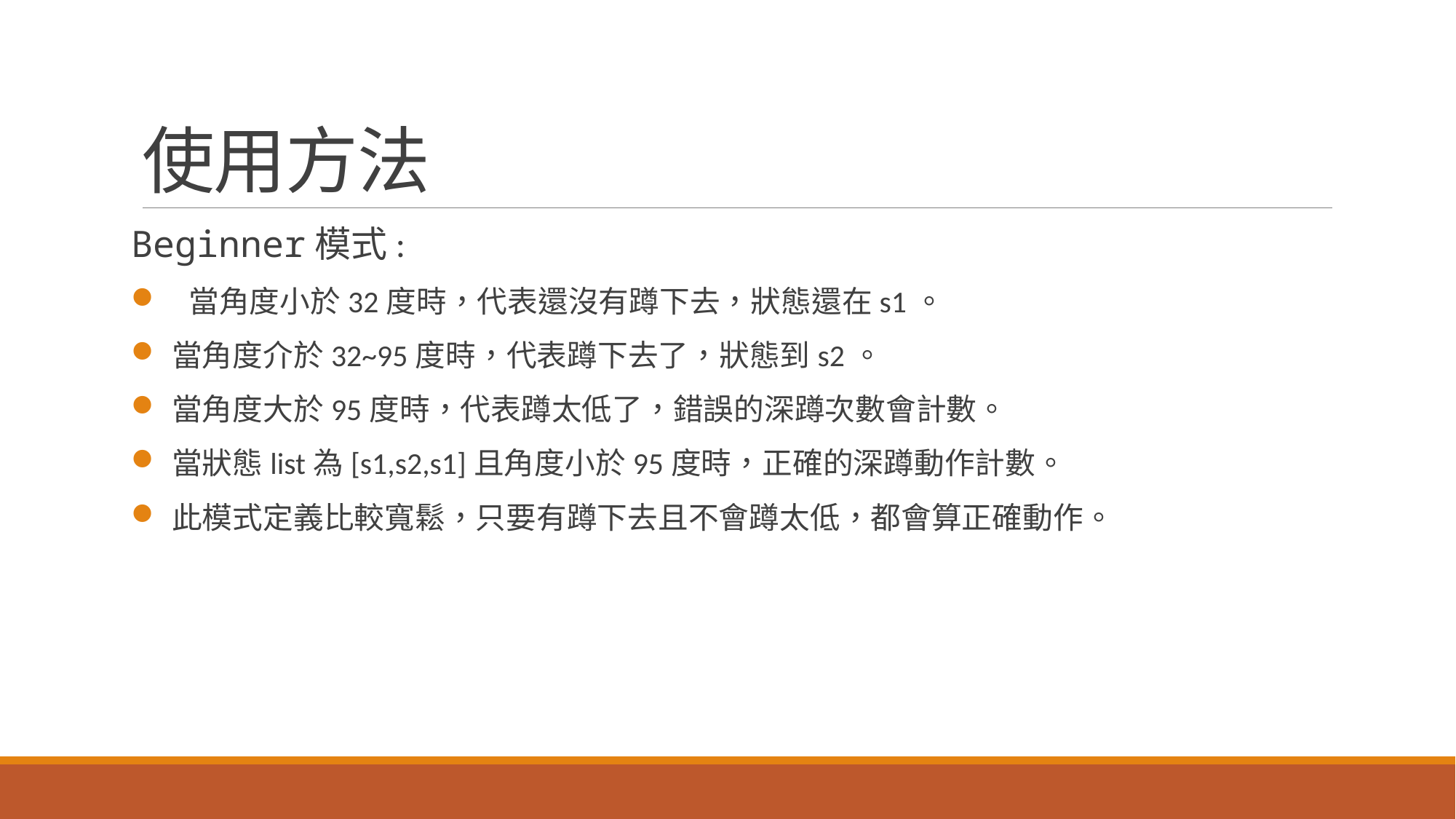

# 使用方法
Beginner模式:
   當角度小於32度時，代表還沒有蹲下去，狀態還在s1。
當角度介於32~95度時，代表蹲下去了，狀態到s2。
當角度大於95度時，代表蹲太低了，錯誤的深蹲次數會計數。
當狀態list為[s1,s2,s1]且角度小於95度時，正確的深蹲動作計數。
此模式定義比較寬鬆，只要有蹲下去且不會蹲太低，都會算正確動作。